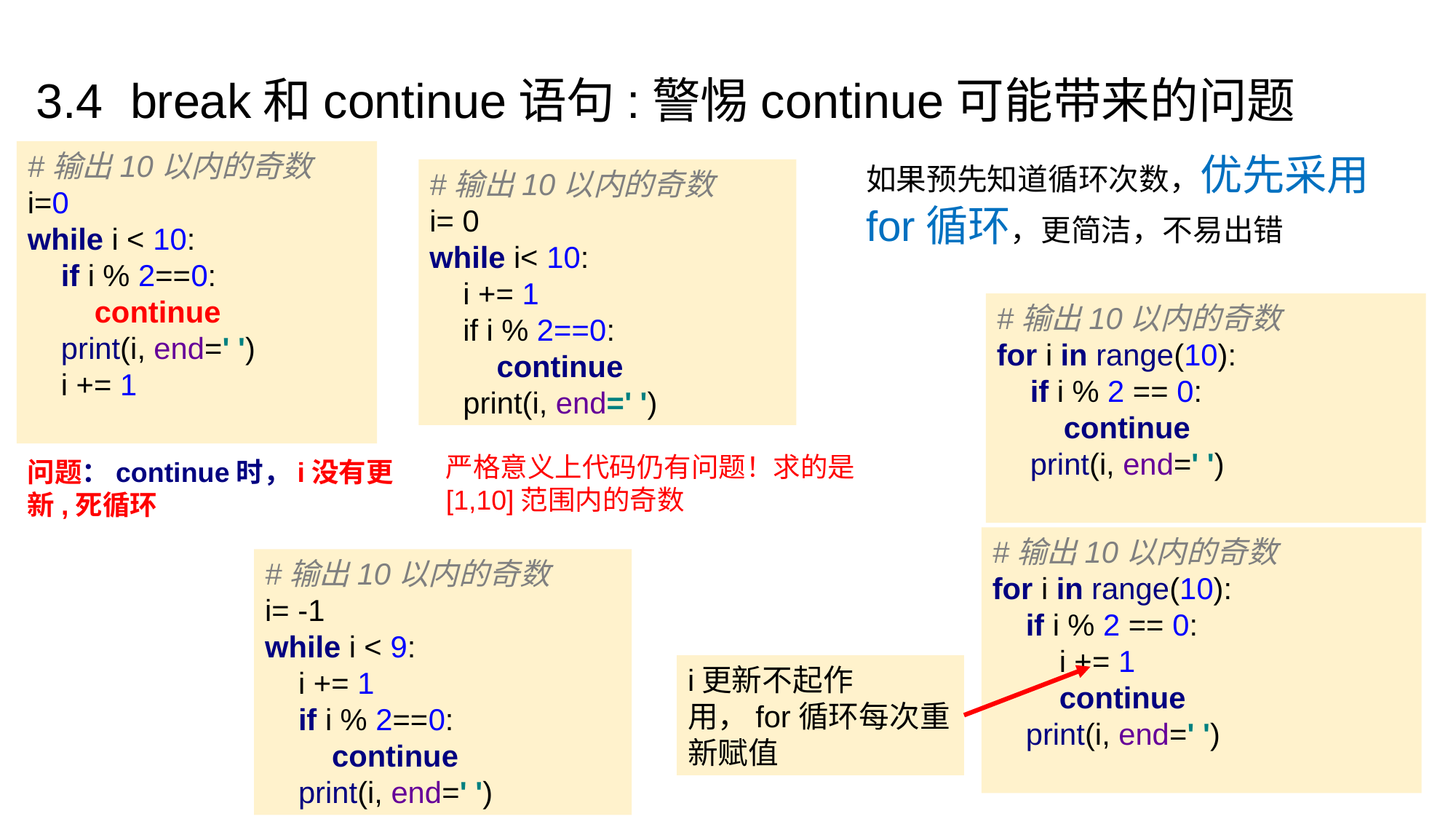

# 3.4  break和continue语句:警惕continue可能带来的问题
#输出10以内的奇数
i=0
while i < 10:
    if i % 2==0:
        continue
    print(i, end=' ')
    i += 1
如果预先知道循环次数，优先采用for循环，更简洁，不易出错
#输出10以内的奇数
i= 0
while i< 10:
    i += 1
    if i % 2==0:
        continue
    print(i, end=' ')
#输出10以内的奇数
for i in range(10):
    if i % 2 == 0:
        continue
    print(i, end=' ')
严格意义上代码仍有问题！求的是[1,10]范围内的奇数
问题：continue时，i没有更新,死循环
#输出10以内的奇数
for i in range(10):
    if i % 2 == 0:
        i += 1
        continue
    print(i, end=' ')
#输出10以内的奇数
i= -1
while i < 9:
    i += 1
    if i % 2==0:
        continue
    print(i, end=' ')
i更新不起作用，for循环每次重新赋值